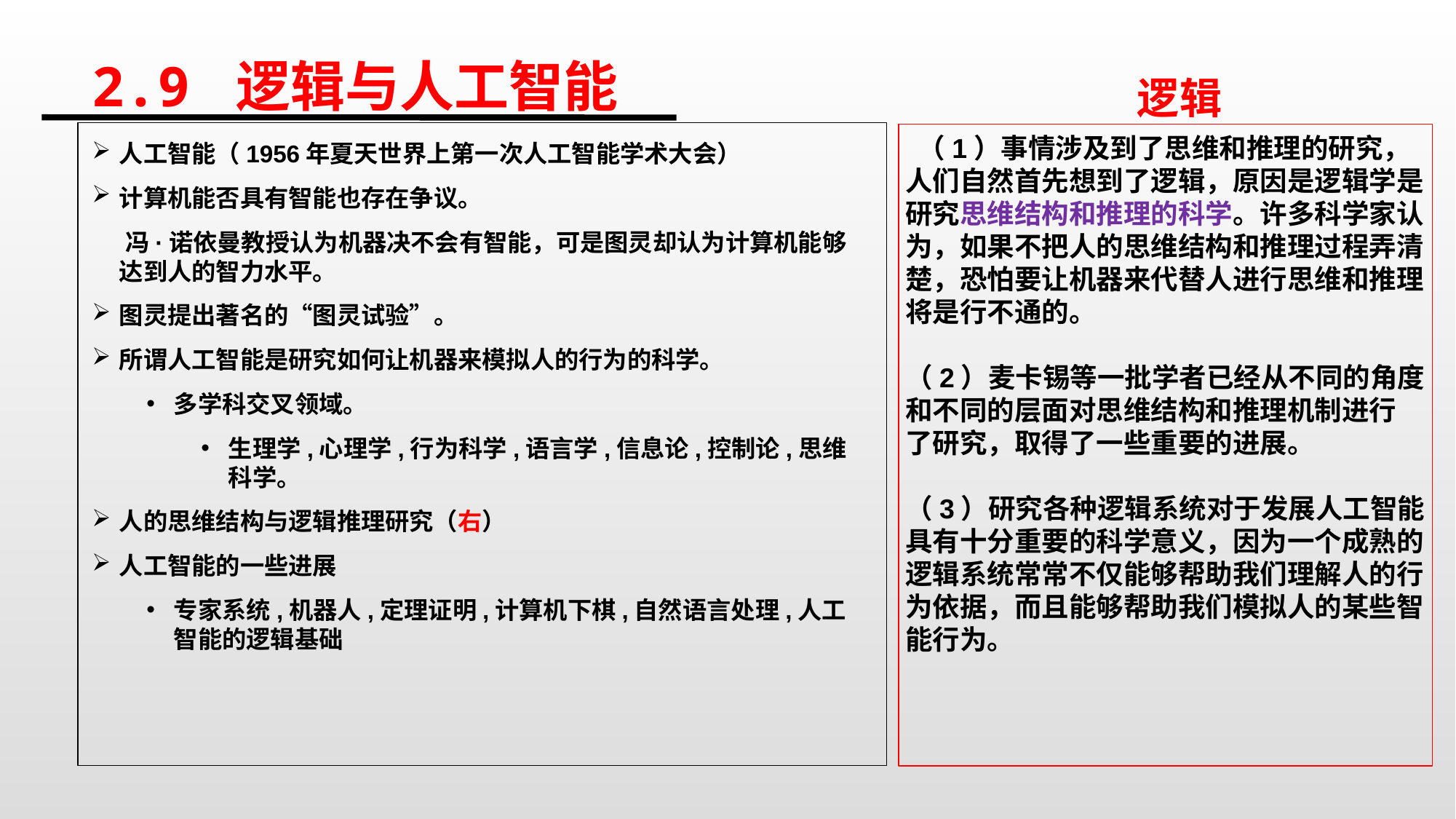

# 2.9 逻辑与人工智能
逻辑

 （1）事情涉及到了思维和推理的研究，人们自然首先想到了逻辑，原因是逻辑学是研究思维结构和推理的科学。许多科学家认为，如果不把人的思维结构和推理过程弄清楚，恐怕要让机器来代替人进行思维和推理将是行不通的。

（2）麦卡锡等一批学者已经从不同的角度和不同的层面对思维结构和推理机制进行
了研究，取得了一些重要的进展。

（3）研究各种逻辑系统对于发展人工智能具有十分重要的科学意义，因为一个成熟的逻辑系统常常不仅能够帮助我们理解人的行为依据，而且能够帮助我们模拟人的某些智能行为。

人工智能（1956年夏天世界上第一次人工智能学术大会）
计算机能否具有智能也存在争议。
     冯·诺依曼教授认为机器决不会有智能，可是图灵却认为计算机能够达到人的智力水平。
图灵提出著名的“图灵试验”。
所谓人工智能是研究如何让机器来模拟人的行为的科学。
多学科交叉领域。
生理学,心理学,行为科学,语言学,信息论,控制论,思维科学。
人的思维结构与逻辑推理研究（右）
人工智能的一些进展
专家系统,机器人,定理证明,计算机下棋,自然语言处理,人工智能的逻辑基础

54